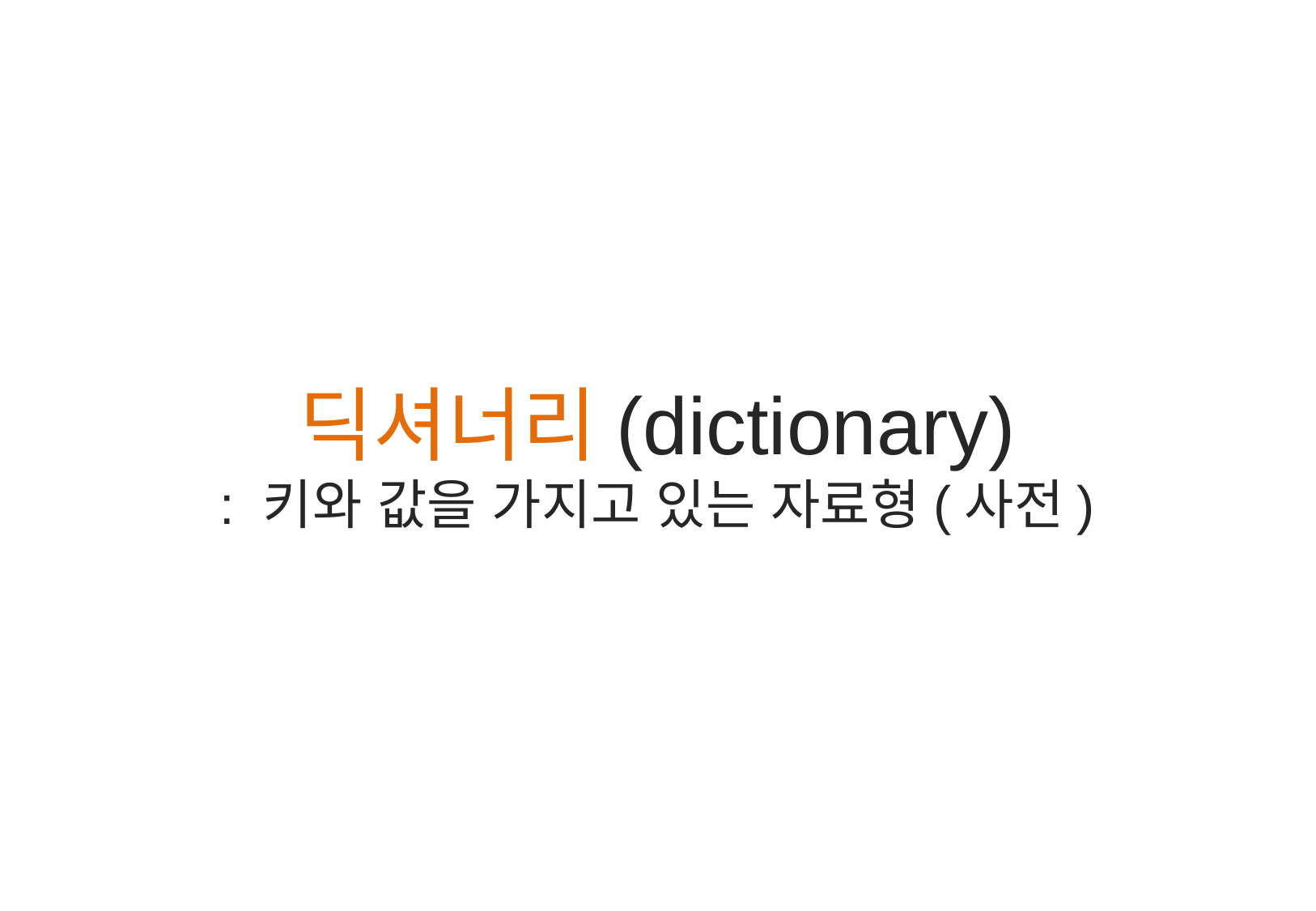

딕셔너리(dictionary)
: 키와 값을 가지고 있는 자료형(사전)